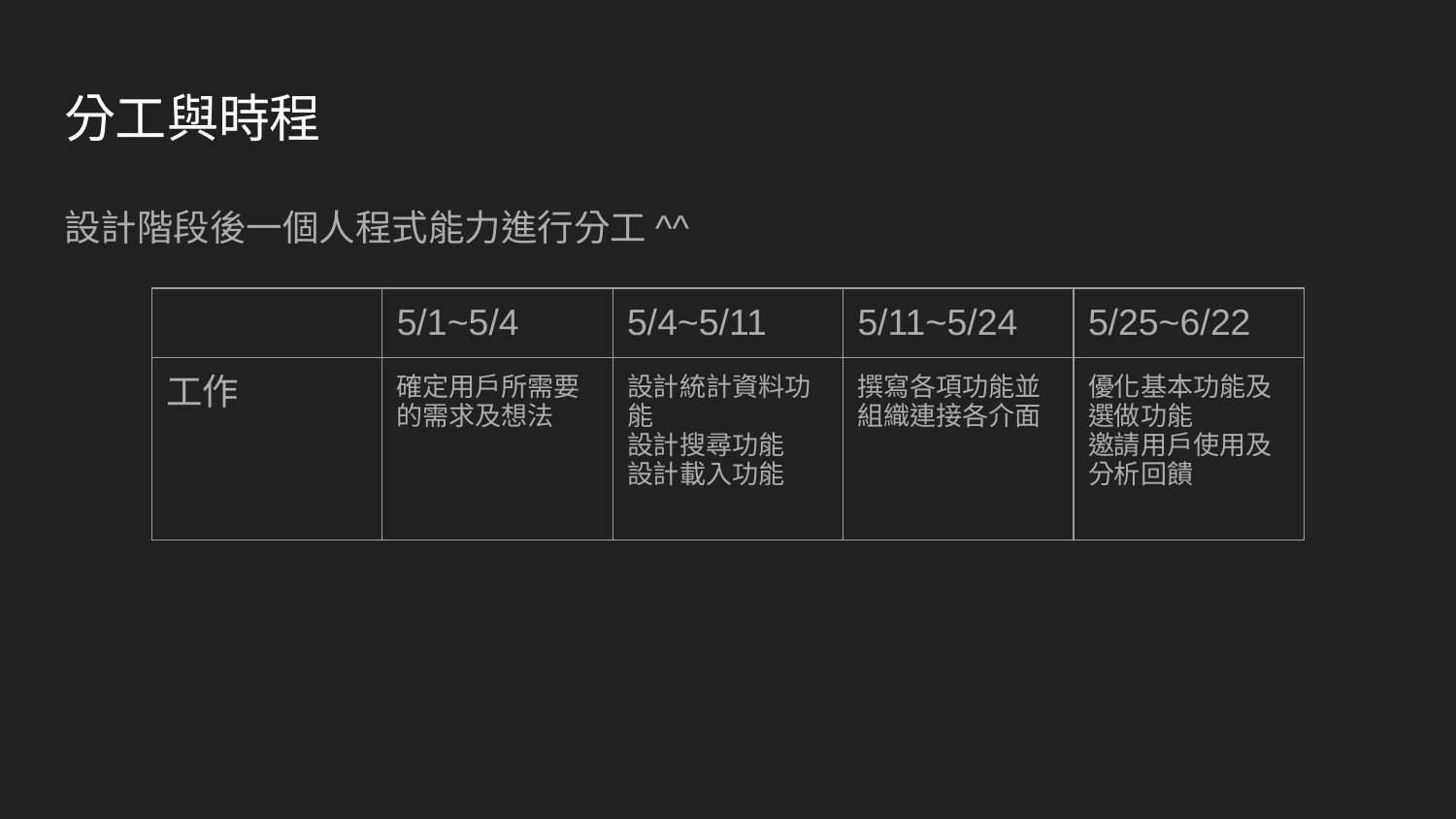

# 分工與時程
設計階段後一個人程式能力進行分工^^
|  | 5/1~5/4 | 5/4~5/11 | 5/11~5/24 | 5/25~6/22 |
| --- | --- | --- | --- | --- |
| 工作 | 確定用戶所需要的需求及想法 | 設計統計資料功能 設計搜尋功能 設計載入功能 | 撰寫各項功能並組織連接各介面 | 優化基本功能及選做功能 邀請用戶使用及分析回饋 |
|  |  |  |  |  |
|  |  |  |  |  |